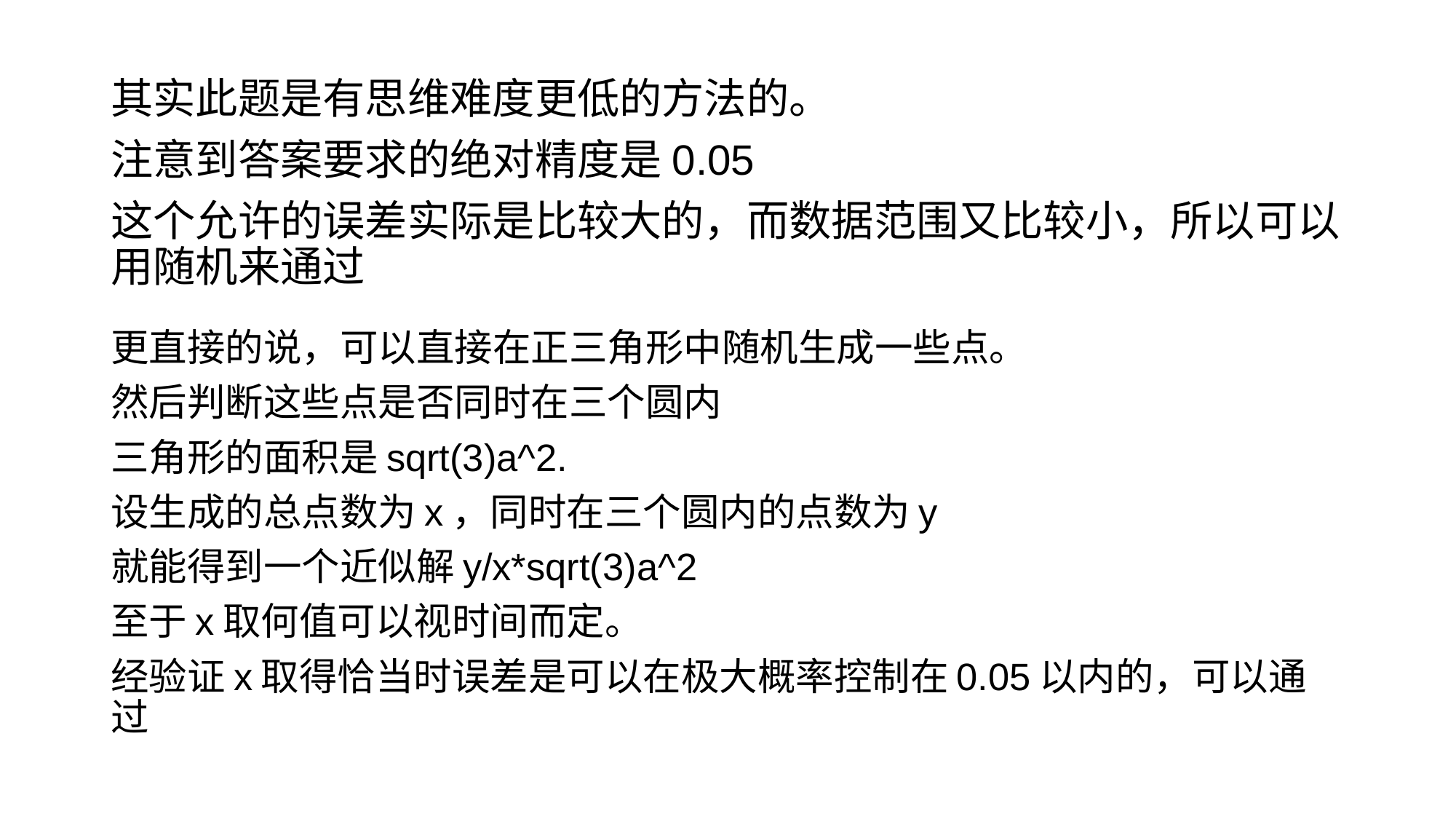

其实此题是有思维难度更低的方法的。
注意到答案要求的绝对精度是0.05
这个允许的误差实际是比较大的，而数据范围又比较小，所以可以用随机来通过

更直接的说，可以直接在正三角形中随机生成一些点。
然后判断这些点是否同时在三个圆内
三角形的面积是sqrt(3)a^2.
设生成的总点数为x，同时在三个圆内的点数为y
就能得到一个近似解y/x*sqrt(3)a^2
至于x取何值可以视时间而定。
经验证x取得恰当时误差是可以在极大概率控制在0.05以内的，可以通过